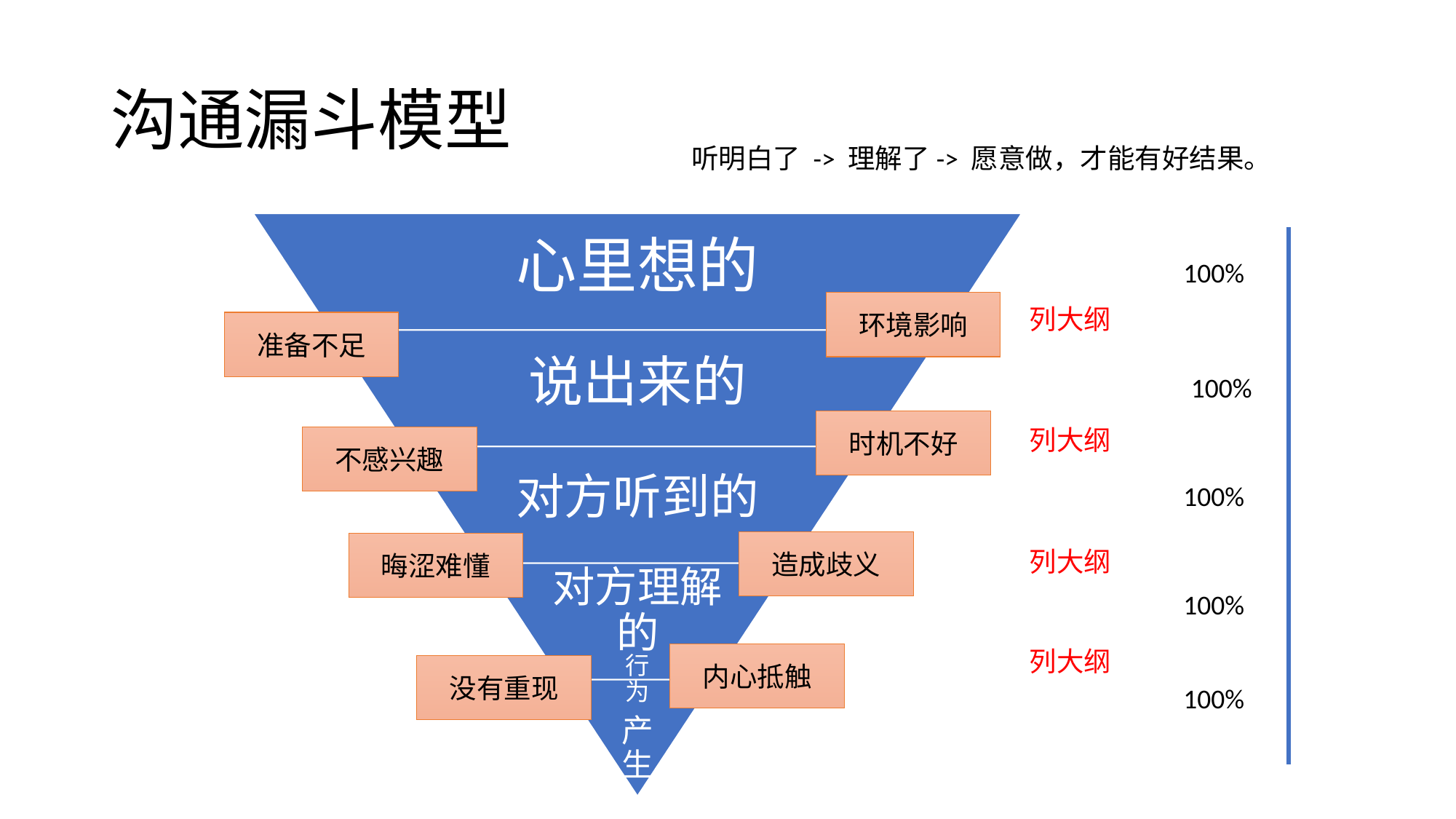

# 沟通漏斗模型
听明白了 -> 理解了-> 愿意做，才能有好结果。
心里想的
说出来的
对方听到的
对方理解的
行为
产生
100%
100%
100%
100%
100%
环境影响
列大纲
准备不足
时机不好
列大纲
不感兴趣
造成歧义
晦涩难懂
列大纲
列大纲
内心抵触
没有重现